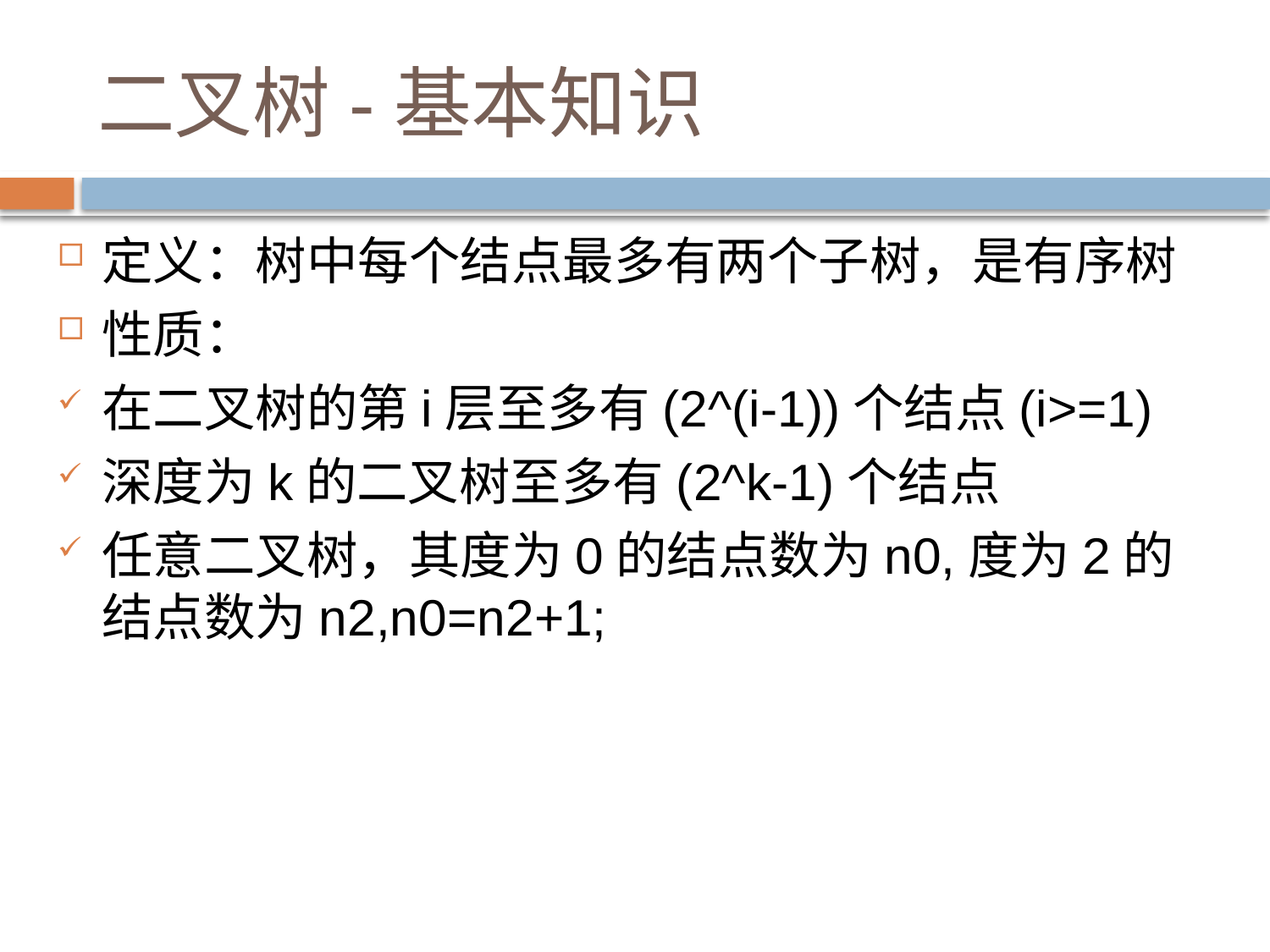

# 二叉树-基本知识
定义：树中每个结点最多有两个子树，是有序树
性质：
在二叉树的第i层至多有(2^(i-1))个结点(i>=1)
深度为k的二叉树至多有(2^k-1)个结点
任意二叉树，其度为0的结点数为n0,度为2的结点数为n2,n0=n2+1;